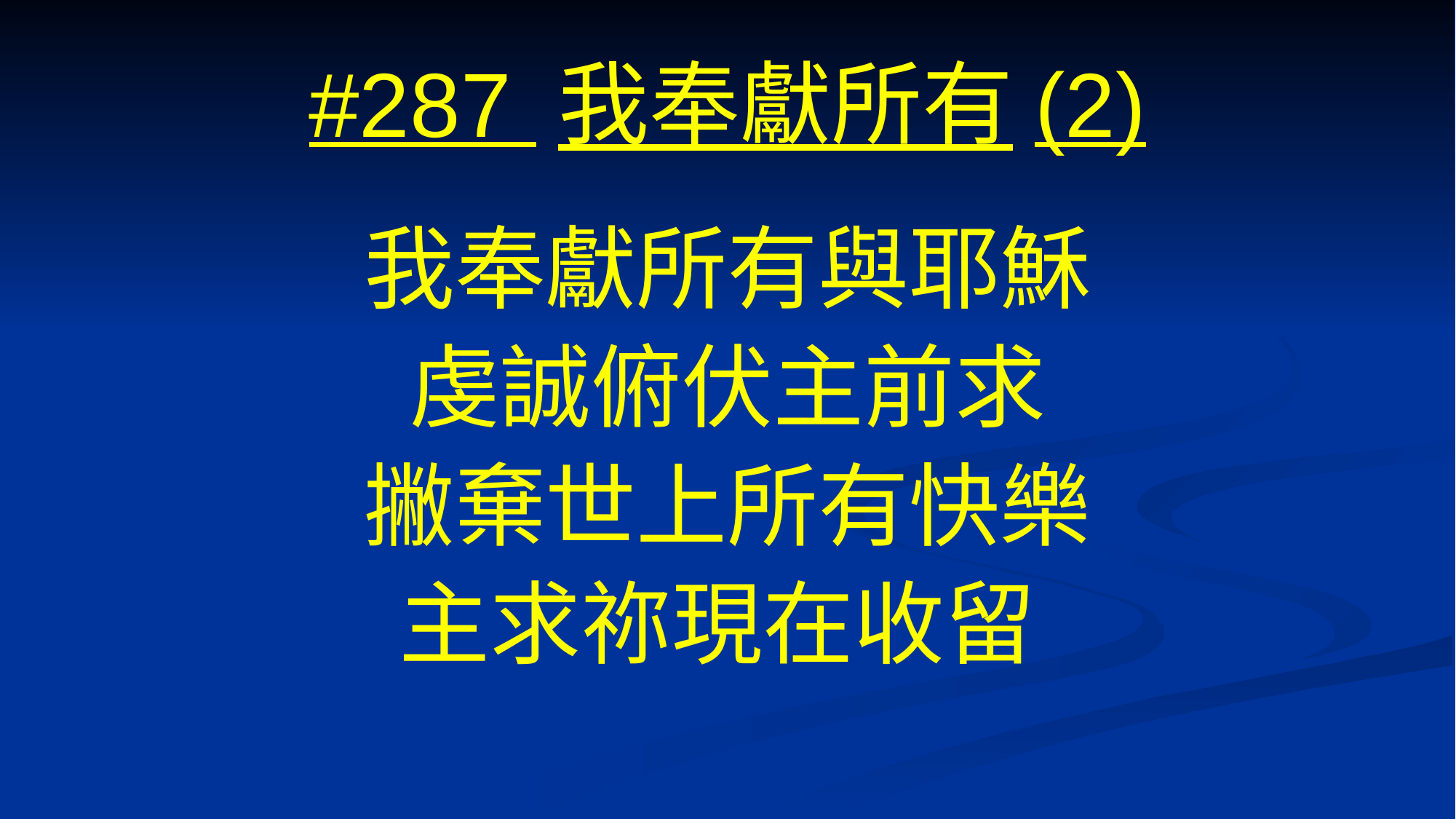

# #287 我奉獻所有(2)
我奉獻所有與耶穌
虔誠俯伏主前求
撇棄世上所有快樂
主求祢現在收留